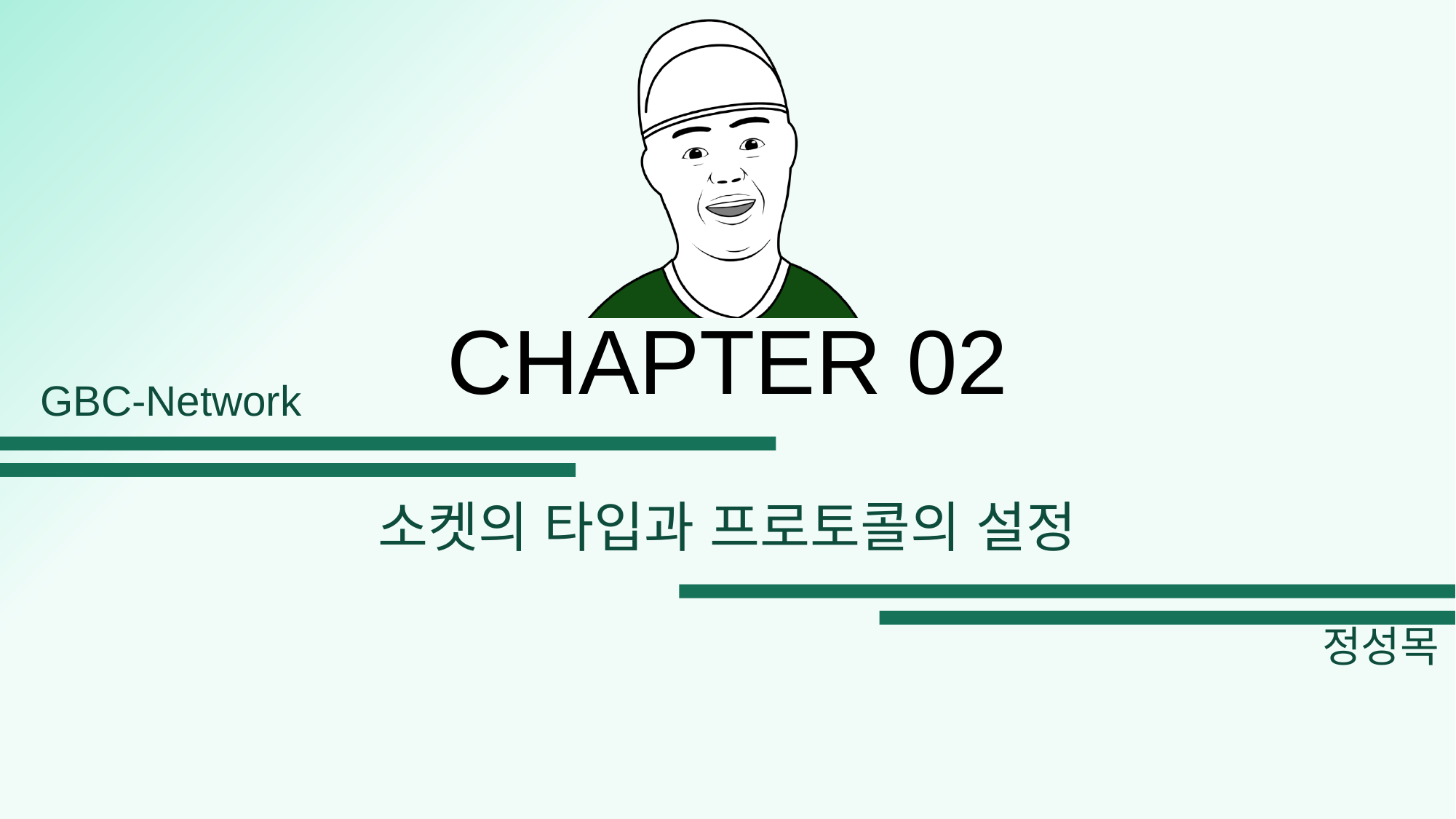

# CHAPTER 02
소켓의 타입과 프로토콜의 설정